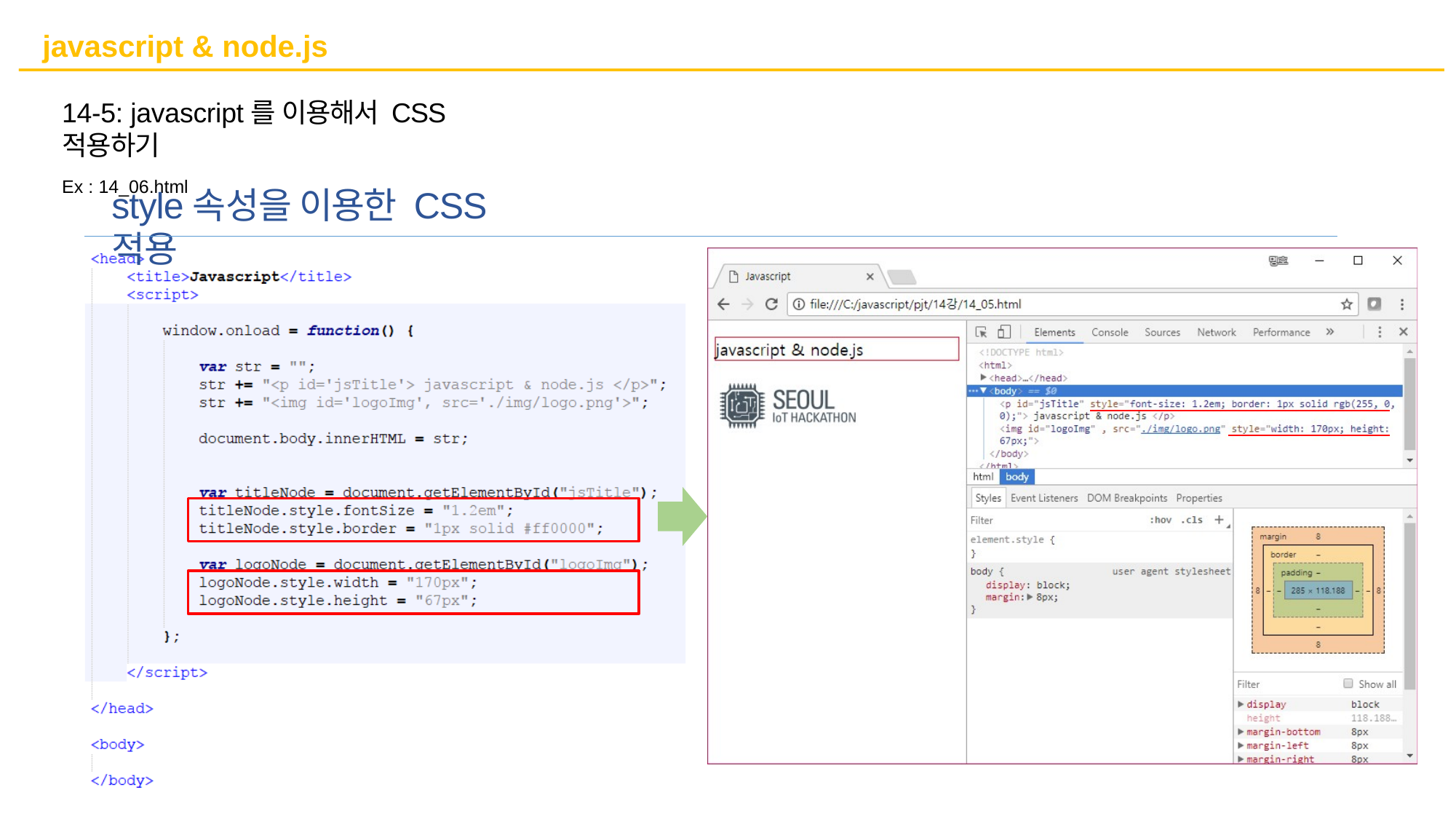

# javascript & node.js

14-5: javascript를 이용해서 CSS적용하기
Ex : 14_06.html
style속성을 이용한 CSS적용